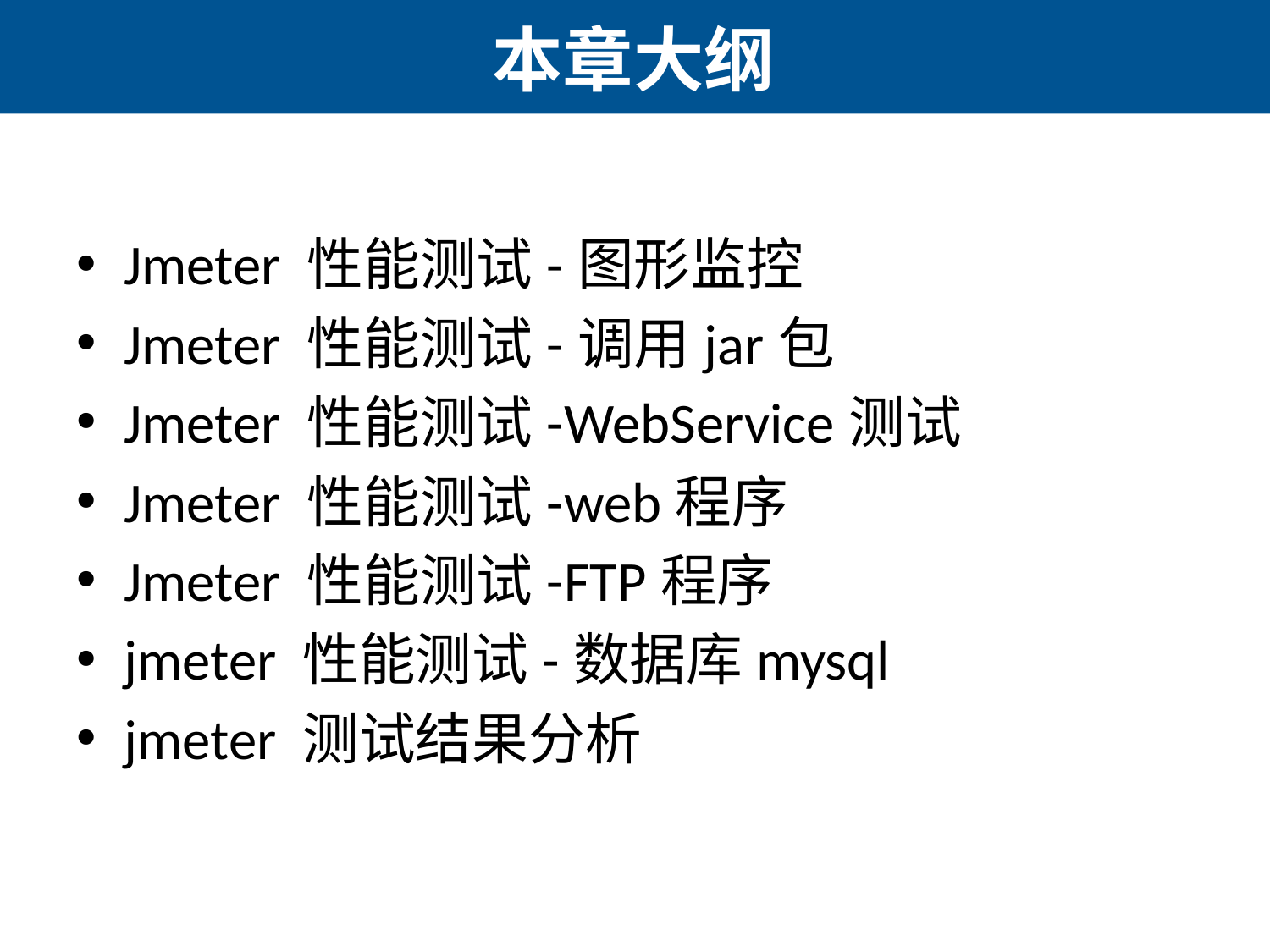

# 本章大纲
Jmeter 性能测试-图形监控
Jmeter 性能测试-调用jar包
Jmeter 性能测试-WebService测试
Jmeter 性能测试-web程序
Jmeter 性能测试-FTP程序
jmeter 性能测试-数据库mysql
jmeter 测试结果分析